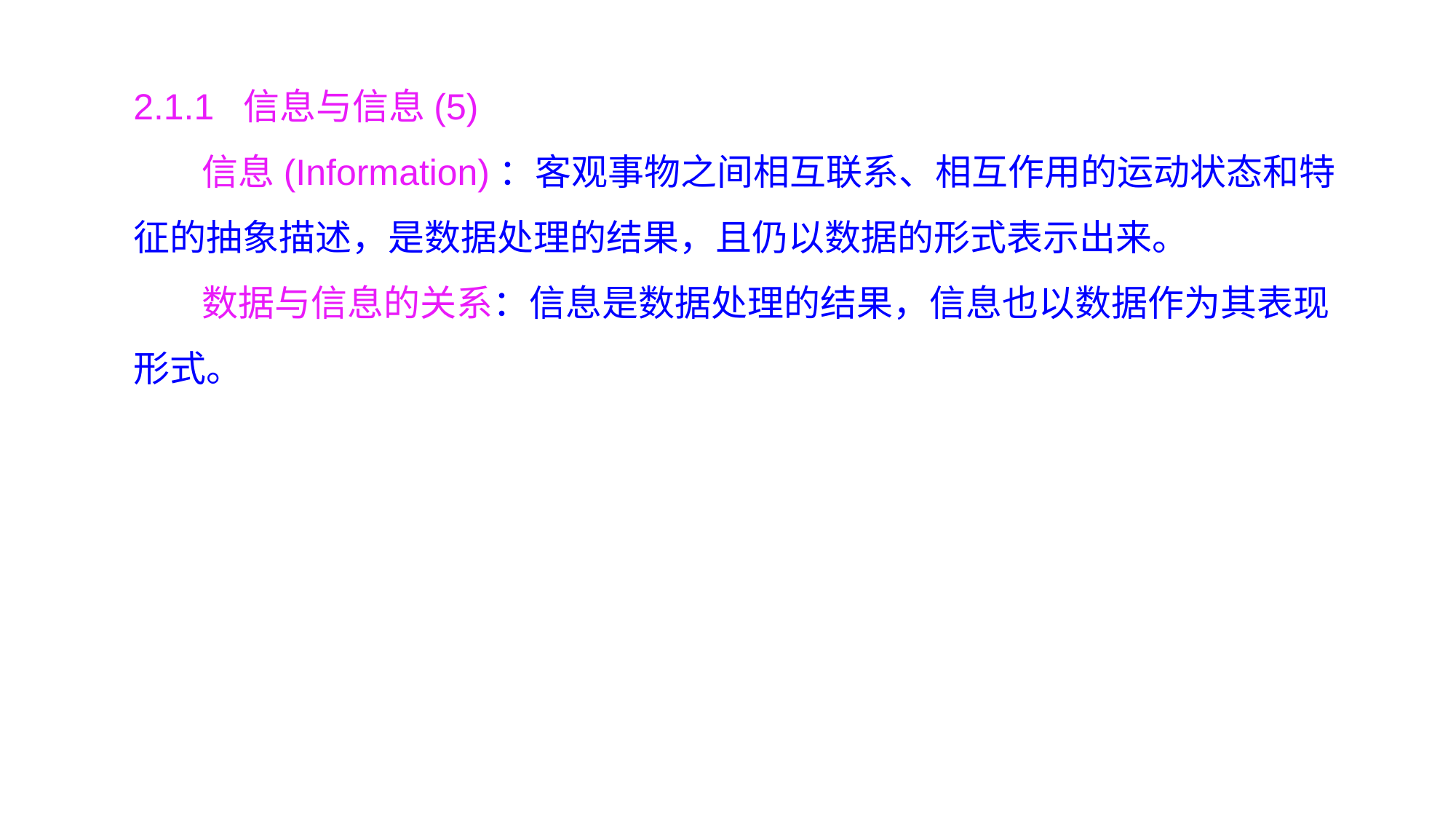

2.1.1  信息与信息(5)
信息(Information)：客观事物之间相互联系、相互作用的运动状态和特征的抽象描述，是数据处理的结果，且仍以数据的形式表示出来。
数据与信息的关系：信息是数据处理的结果，信息也以数据作为其表现形式。